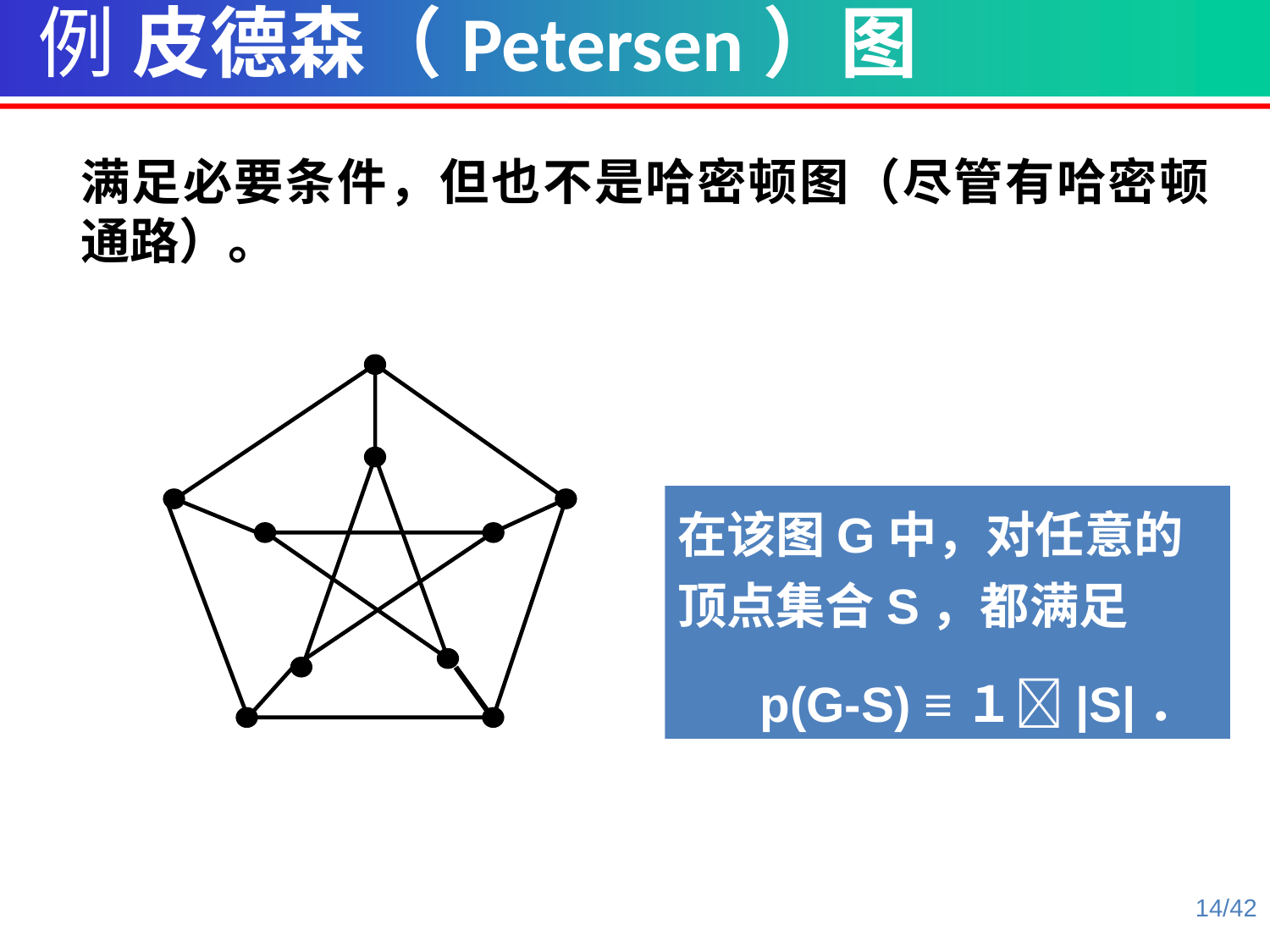

例 皮德森（Petersen）图
满足必要条件，但也不是哈密顿图（尽管有哈密顿通路）。

在该图G中，对任意的顶点集合S，都满足
      p(G-S) ≡１≤|S|．
14/42